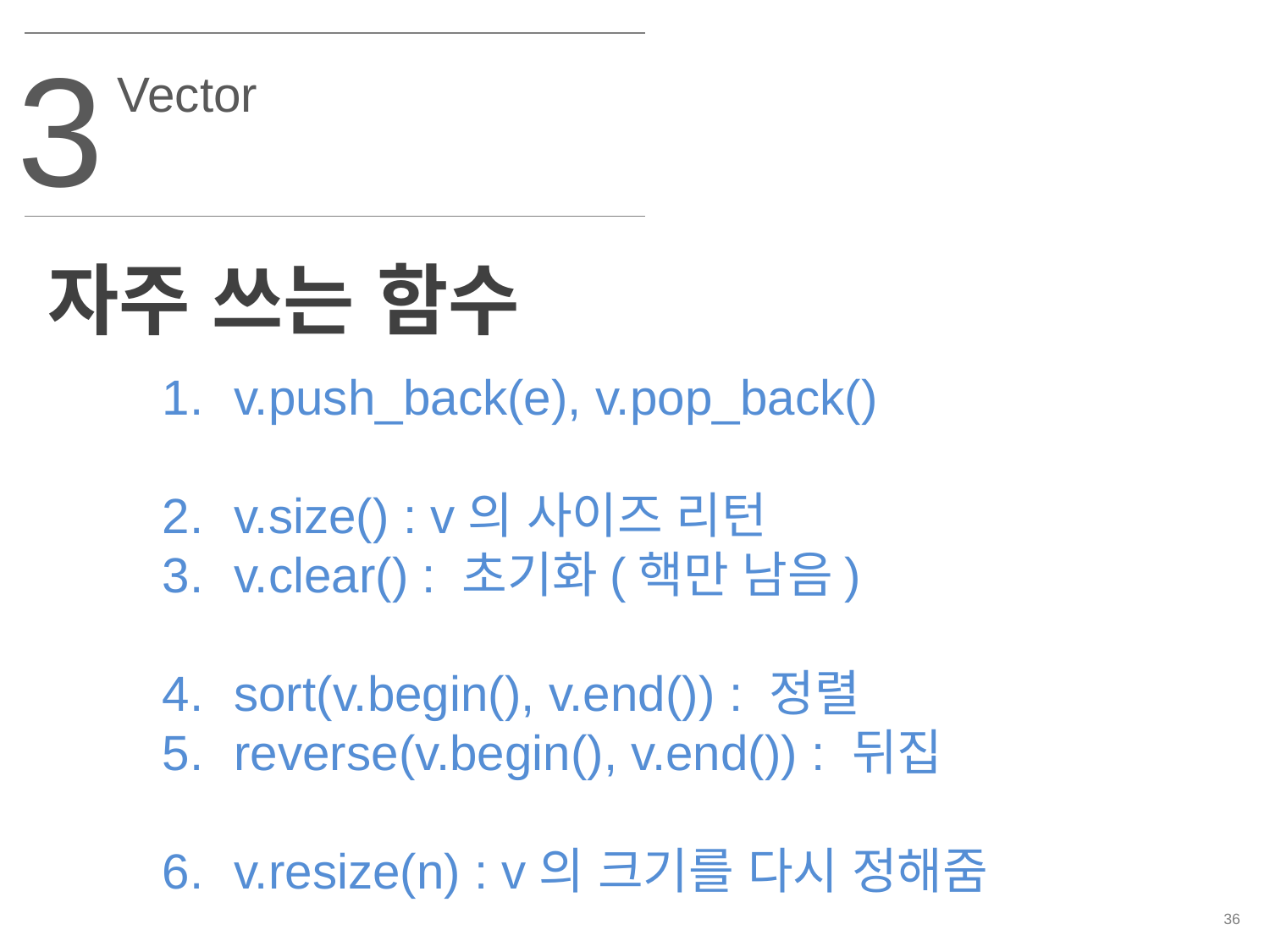

3
Vector
자주 쓰는 함수
v.push_back(e), v.pop_back()

v.size() : v의 사이즈 리턴
v.clear() : 초기화(핵만 남음)

sort(v.begin(), v.end()) : 정렬
reverse(v.begin(), v.end()) : 뒤집

v.resize(n) : v의 크기를 다시 정해줌